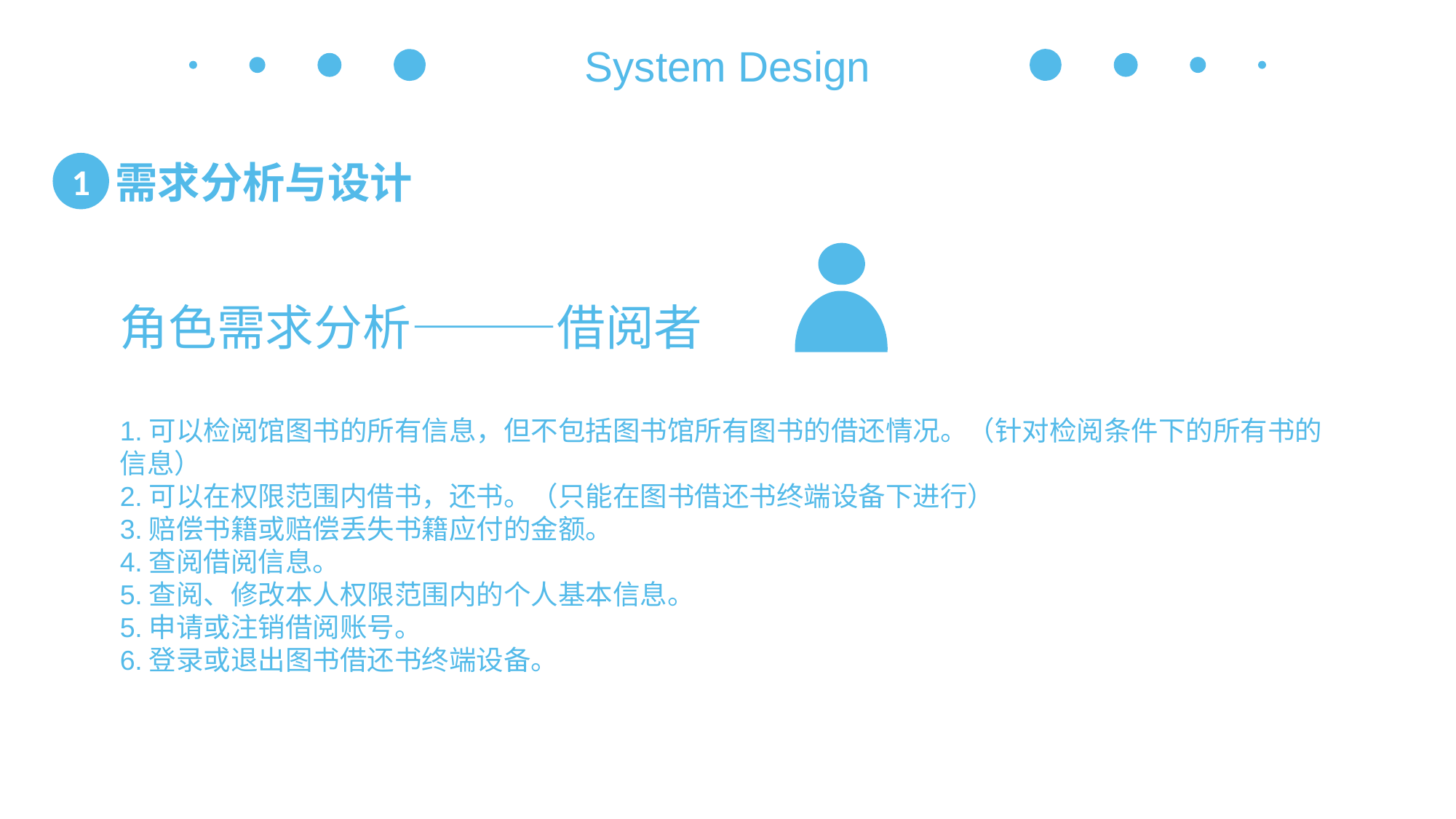

System Design

     需求分析与设计
1
角色需求分析———借阅者

1.可以检阅馆图书的所有信息，但不包括图书馆所有图书的借还情况。（针对检阅条件下的所有书的信息）
2.可以在权限范围内借书，还书。（只能在图书借还书终端设备下进行）
3.赔偿书籍或赔偿丢失书籍应付的金额。
4.查阅借阅信息。
5.查阅、修改本人权限范围内的个人基本信息。
5.申请或注销借阅账号。
6.登录或退出图书借还书终端设备。